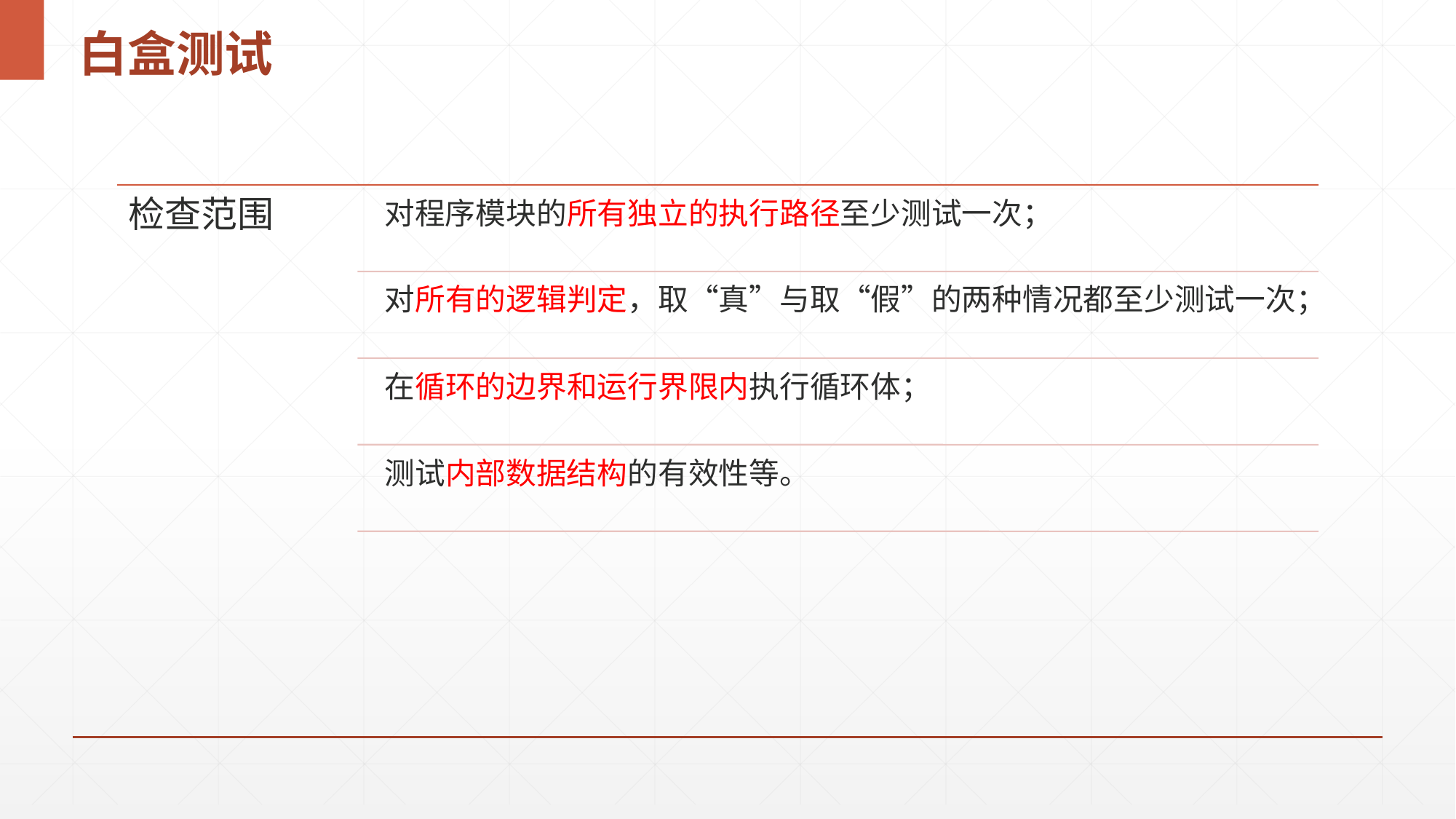

# 白盒测试
检查范围
对程序模块的所有独立的执行路径至少测试一次；
对所有的逻辑判定，取“真”与取“假”的两种情况都至少测试一次；
在循环的边界和运行界限内执行循环体；
测试内部数据结构的有效性等。